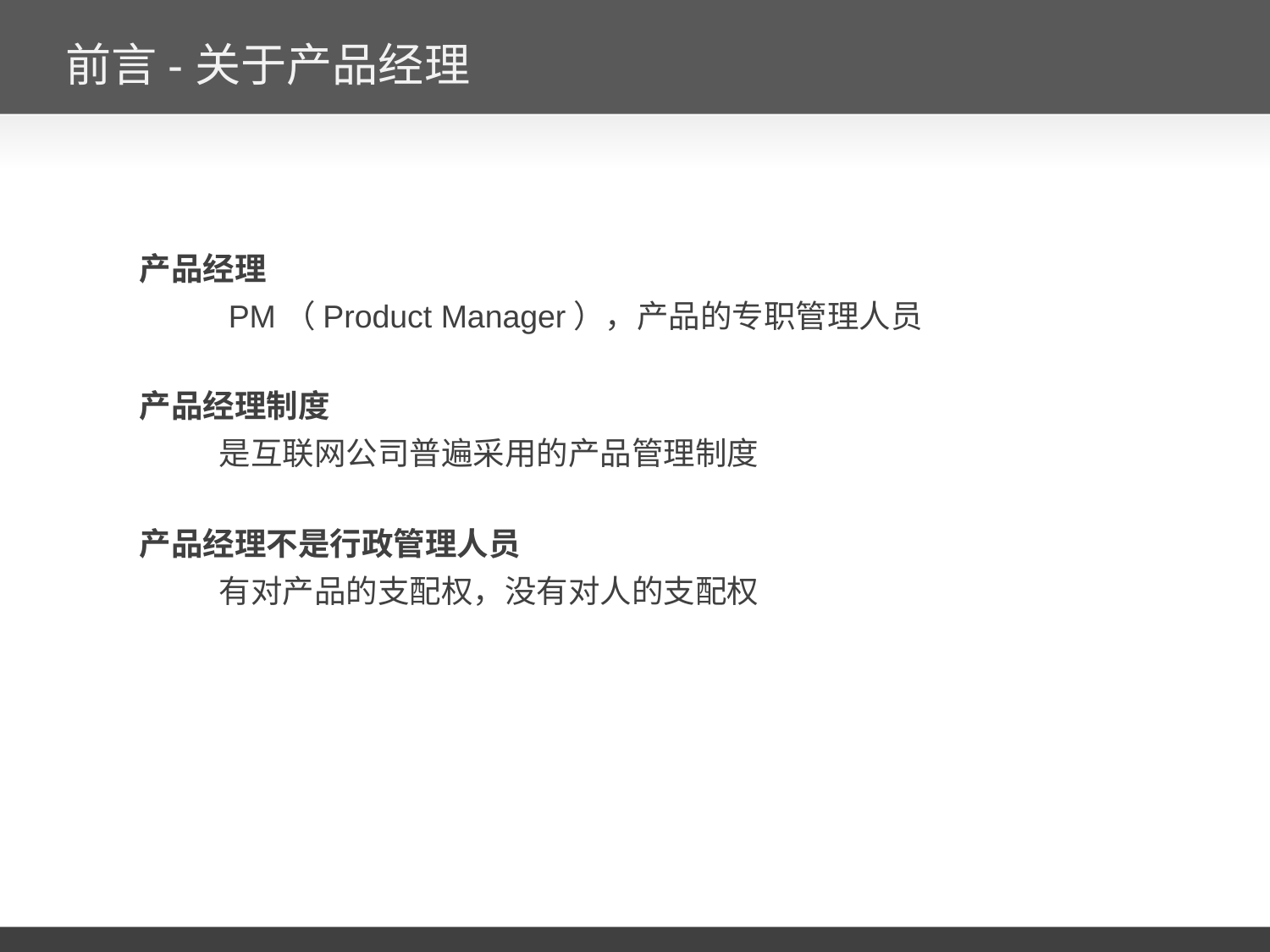

# 前言-关于产品经理
产品经理
          PM（Product Manager），产品的专职管理人员
产品经理制度
          是互联网公司普遍采用的产品管理制度
产品经理不是行政管理人员
          有对产品的支配权，没有对人的支配权